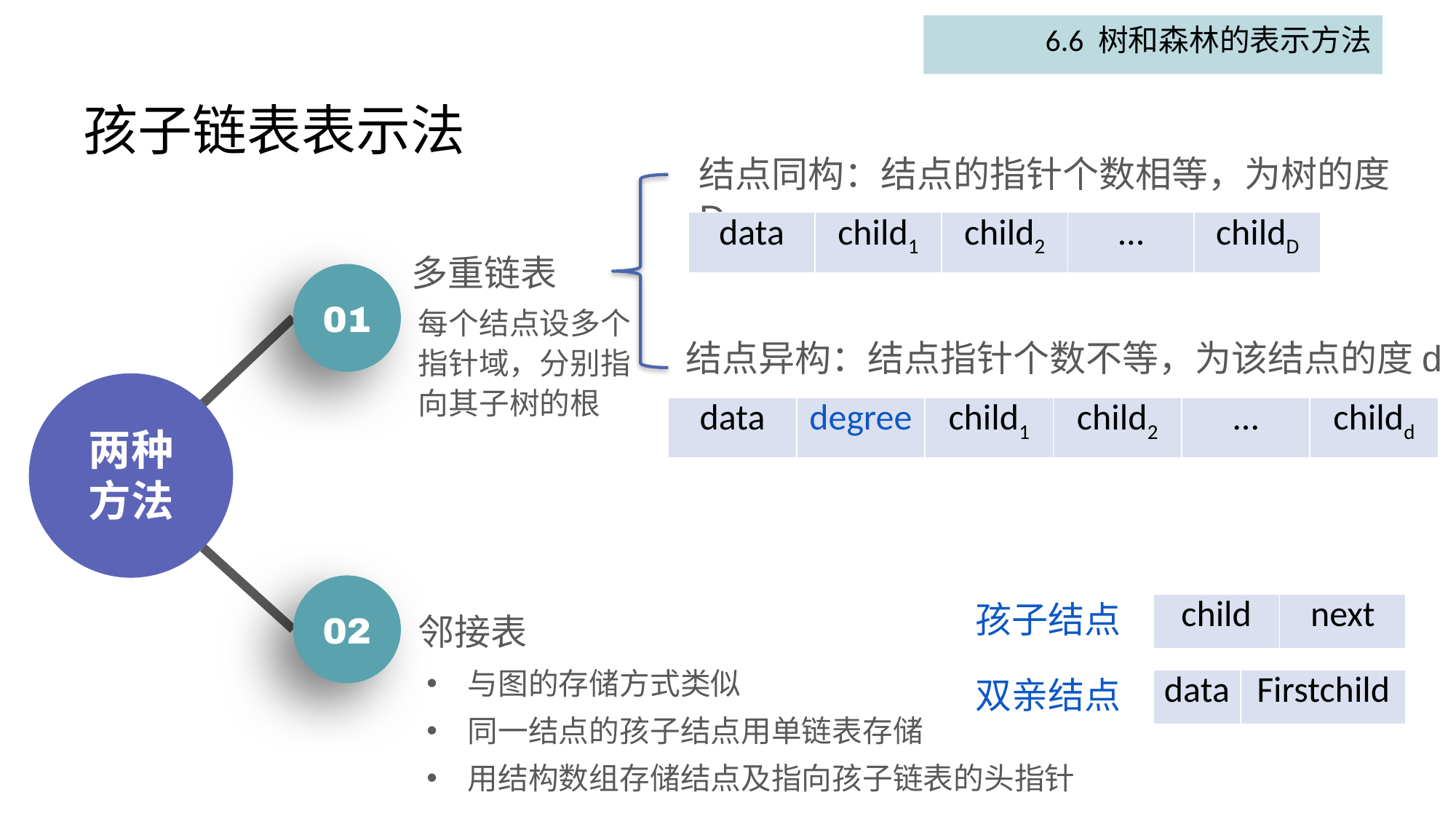

6.6 树和森林的表示方法
# 孩子链表表示法
结点同构：结点的指针个数相等，为树的度D

| data | child1 | child2 | … | childD |
| --- | --- | --- | --- | --- |
多重链表
01
每个结点设多个指针域，分别指向其子树的根
结点异构：结点指针个数不等，为该结点的度d

两种
方法
| data | degree | child1 | child2 | … | childd |
| --- | --- | --- | --- | --- | --- |
02
邻接表
孩子结点
| child | next |
| --- | --- |
与图的存储方式类似
同一结点的孩子结点用单链表存储
用结构数组存储结点及指向孩子链表的头指针
双亲结点
| data | Firstchild |
| --- | --- |